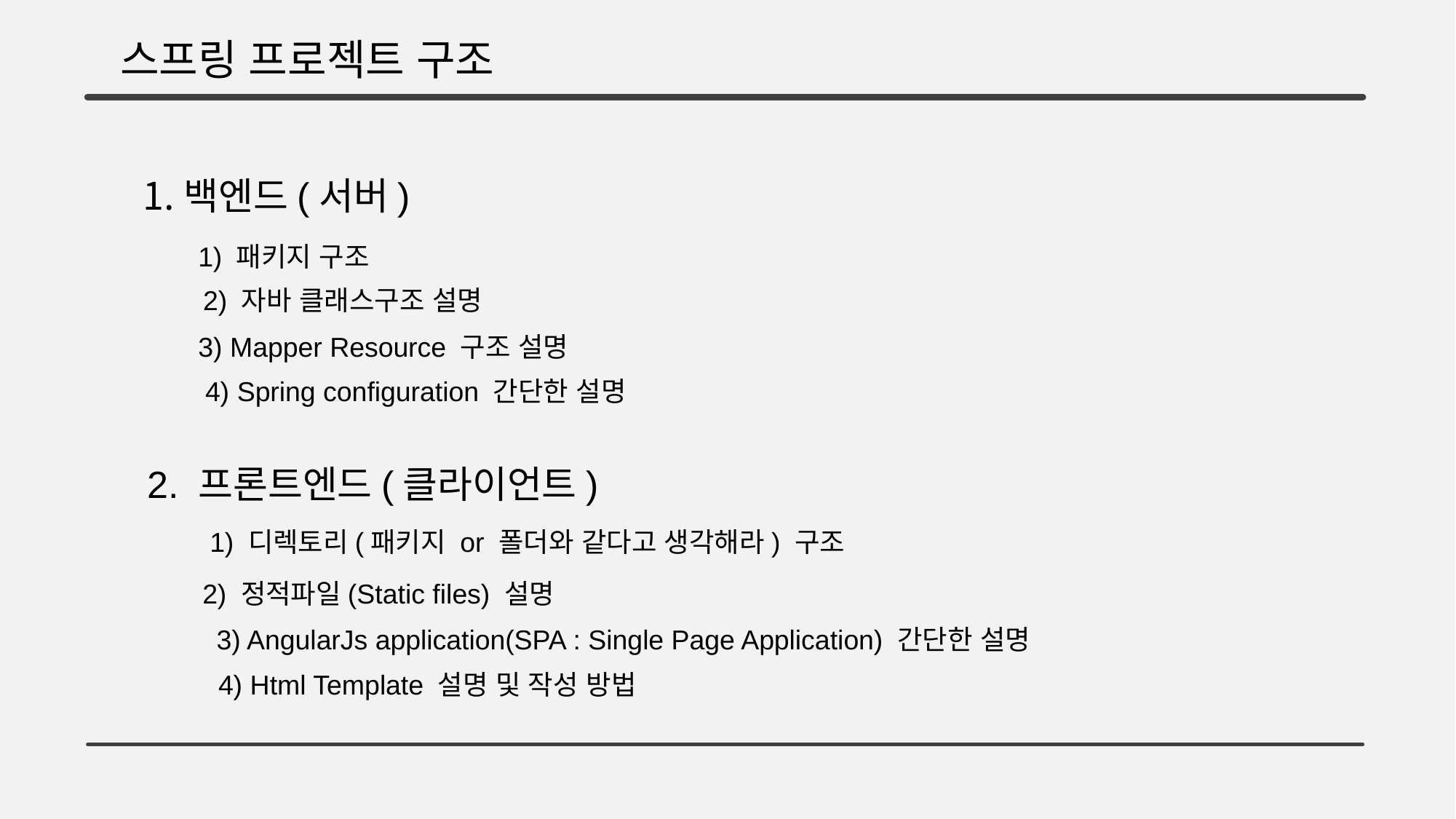

스프링 프로젝트 구조
백엔드(서버)
1) 패키지 구조
2) 자바 클래스구조 설명
3) Mapper Resource 구조 설명
4) Spring configuration 간단한 설명
2. 프론트엔드(클라이언트)

1) 디렉토리(패키지 or 폴더와 같다고 생각해라) 구조
2) 정적파일(Static files) 설명
3) AngularJs application(SPA : Single Page Application) 간단한 설명
4) Html Template 설명 및 작성 방법